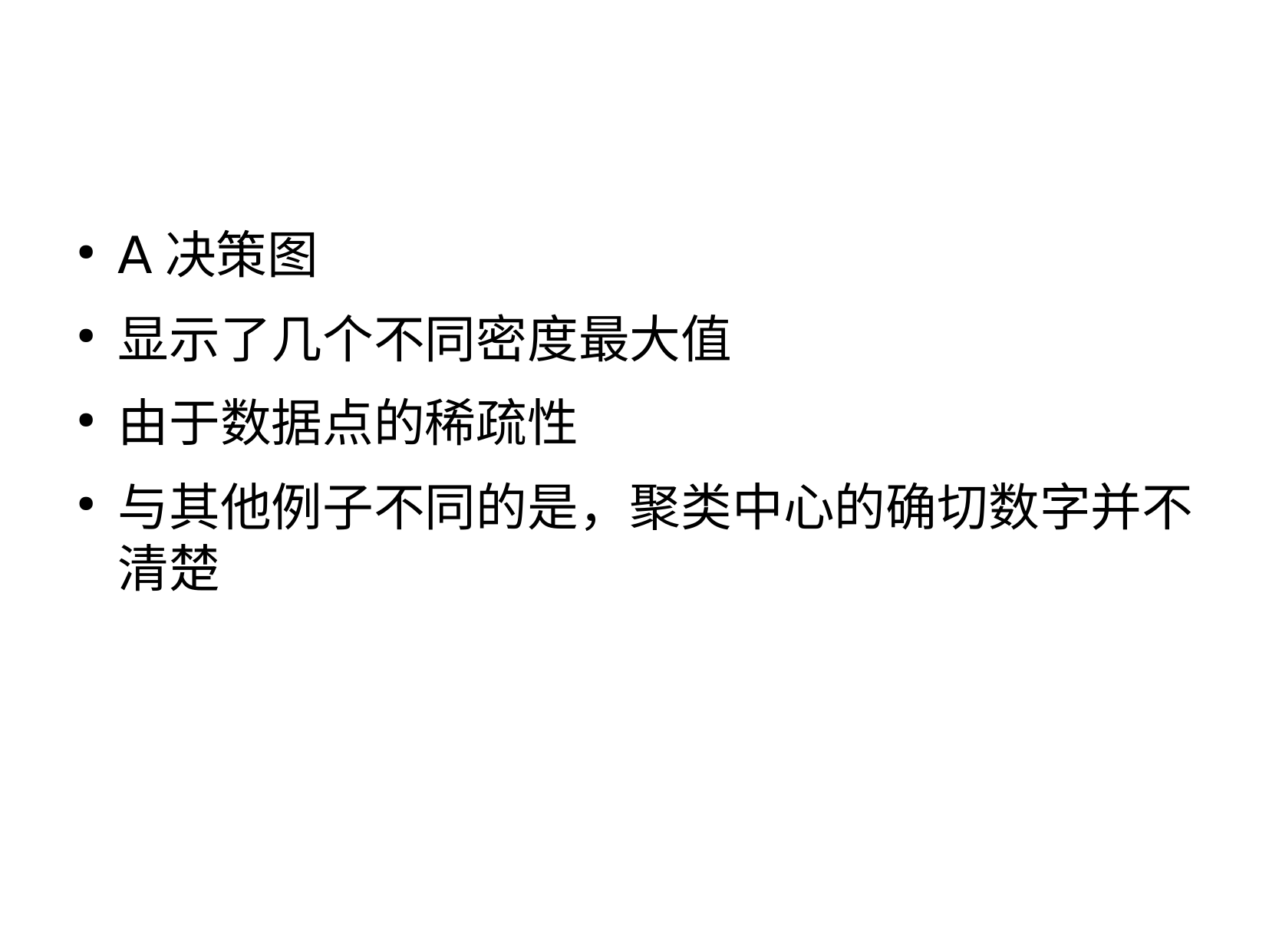

A决策图
显示了几个不同密度最大值
由于数据点的稀疏性
与其他例子不同的是，聚类中心的确切数字并不清楚